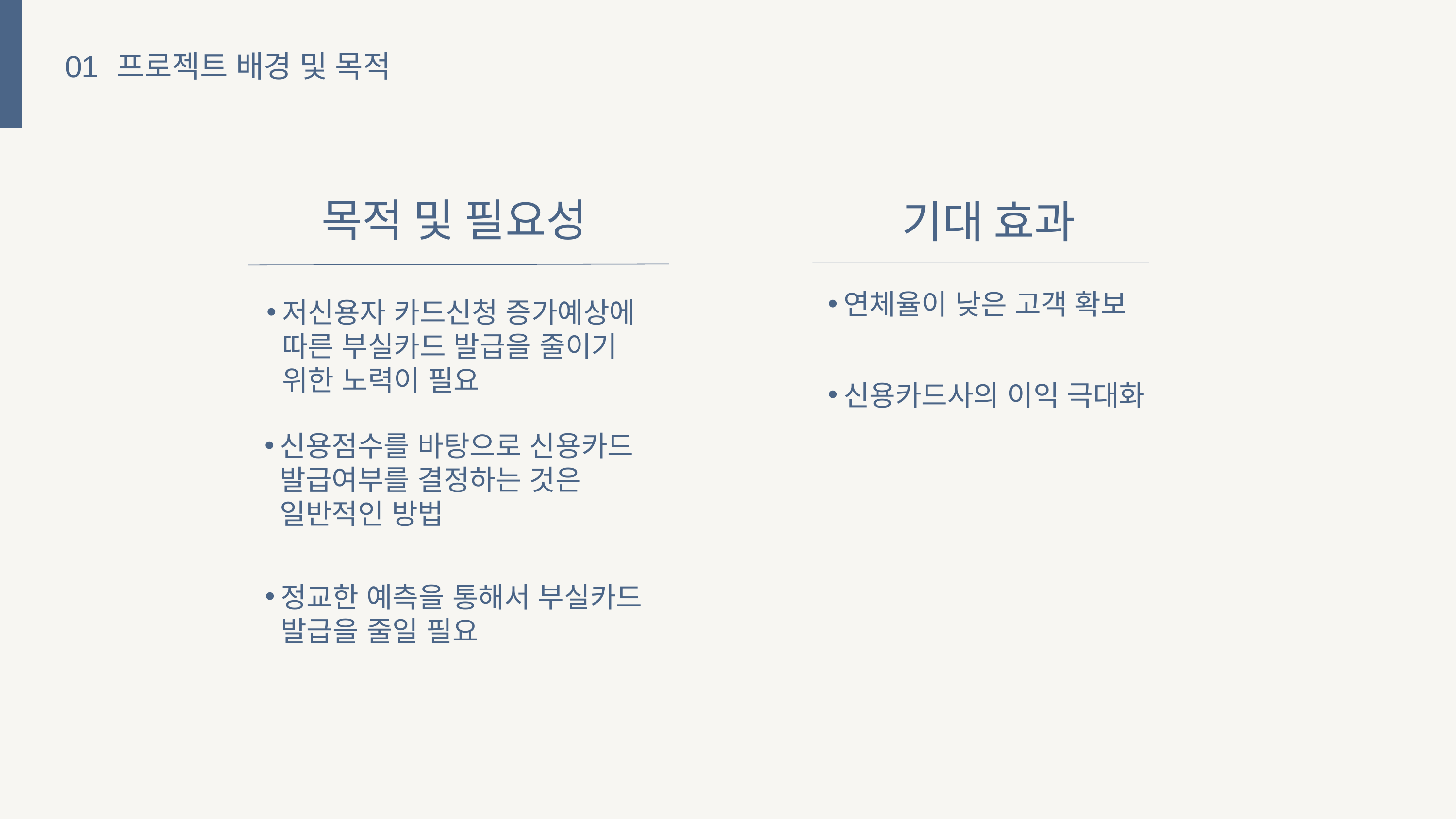

01
프로젝트 배경 및 목적
목적 및 필요성
기대 효과

저신용자 카드신청 증가예상에 따른 부실카드 발급을 줄이기 위한 노력이 필요
연체율이 낮은 고객 확보
신용카드사의 이익 극대화
신용점수를 바탕으로 신용카드 발급여부를 결정하는 것은 일반적인 방법
정교한 예측을 통해서 부실카드 발급을 줄일 필요